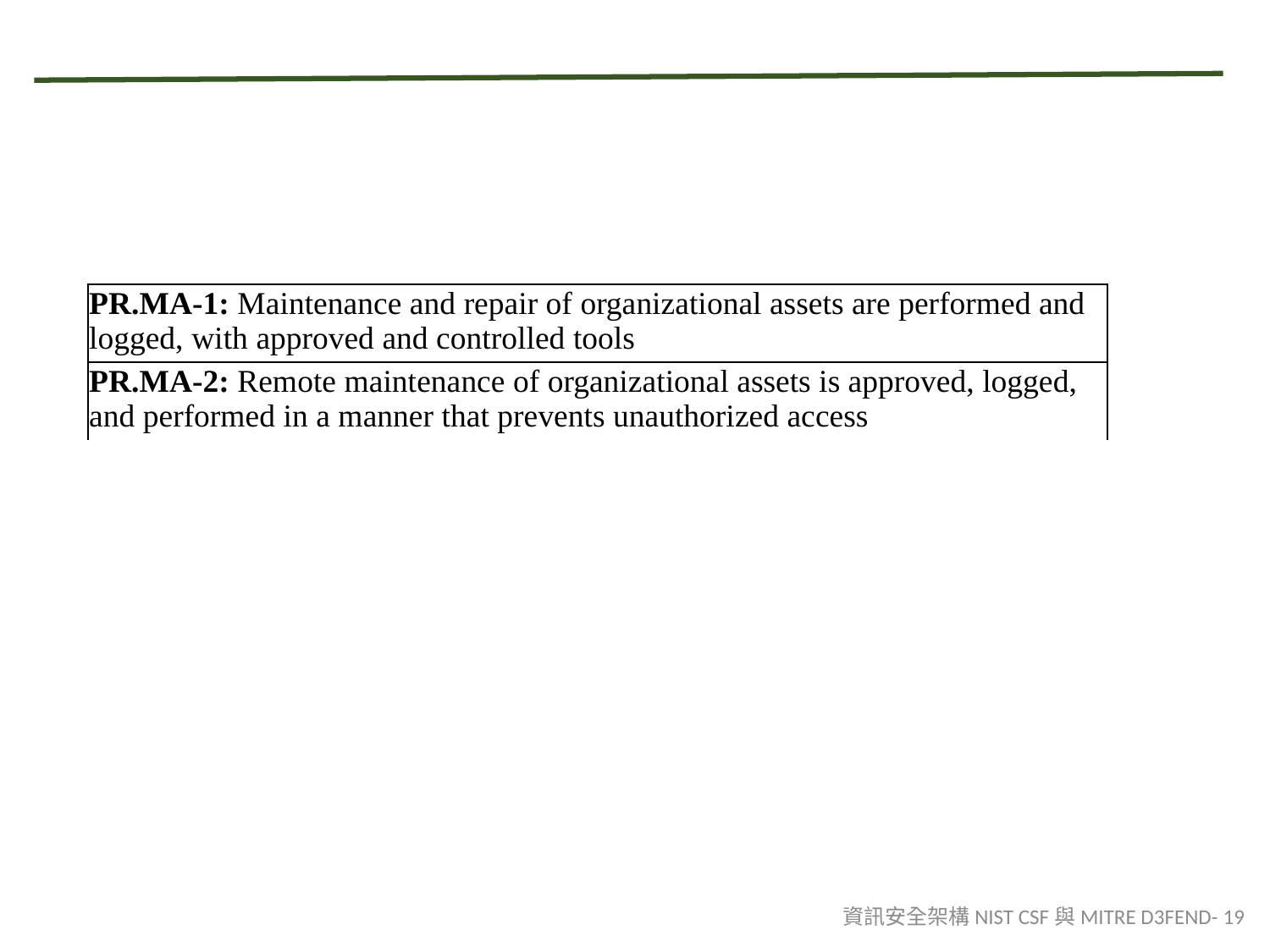

#
| PR.MA-1: Maintenance and repair of organizational assets are performed and logged, with approved and controlled tools |
| --- |
| PR.MA-2: Remote maintenance of organizational assets is approved, logged, and performed in a manner that prevents unauthorized access |
資訊安全架構NIST CSF與MITRE D3FEND- 19